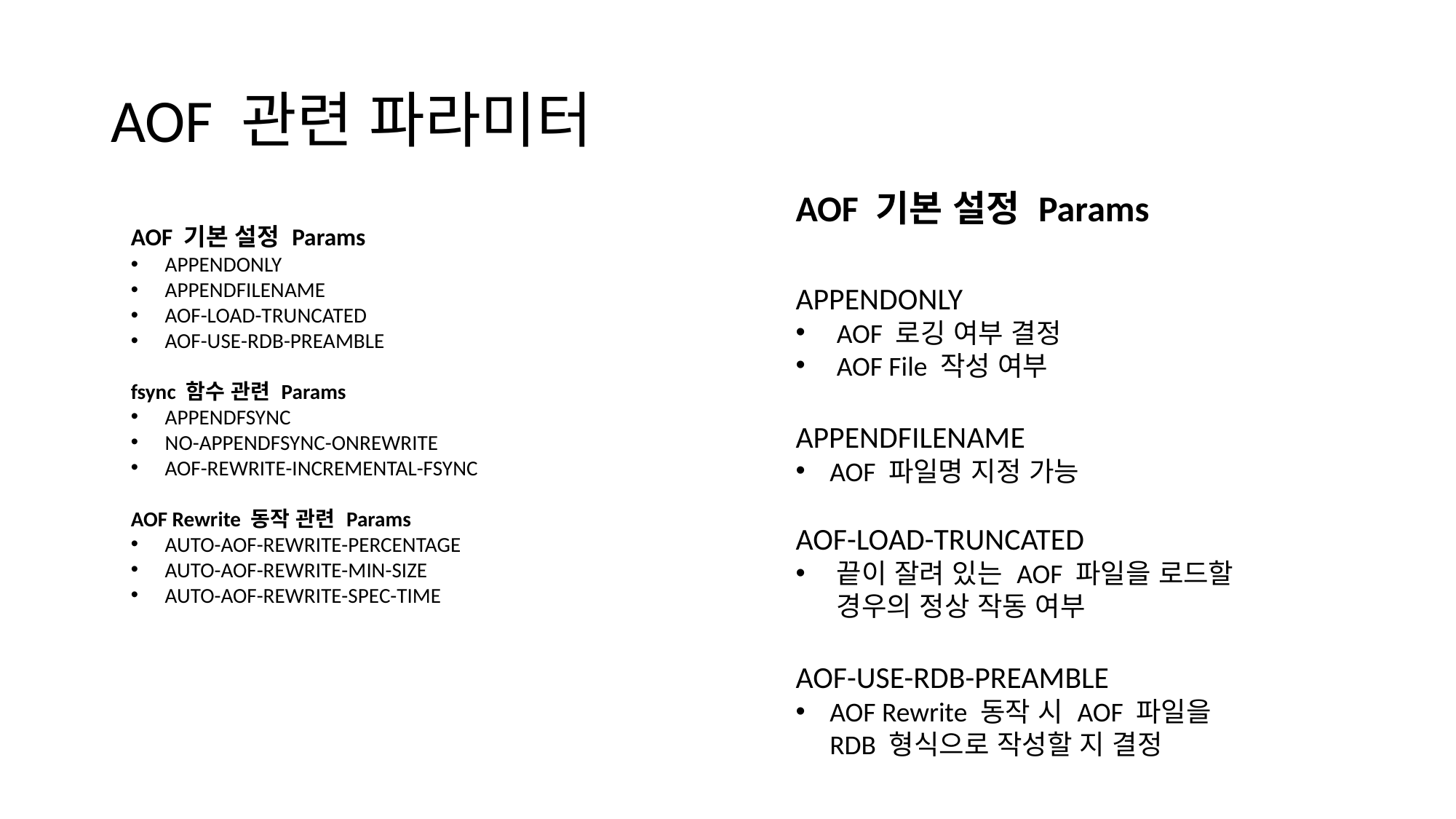

# AOF 관련 파라미터
AOF 기본 설정 Params
AOF 기본 설정 Params
APPENDONLY
APPENDFILENAME
AOF-LOAD-TRUNCATED
AOF-USE-RDB-PREAMBLE

fsync 함수 관련 Params
APPENDFSYNC
NO-APPENDFSYNC-ONREWRITE
AOF-REWRITE-INCREMENTAL-FSYNC

AOF Rewrite 동작 관련 Params
AUTO-AOF-REWRITE-PERCENTAGE
AUTO-AOF-REWRITE-MIN-SIZE
AUTO-AOF-REWRITE-SPEC-TIME

APPENDONLY
AOF 로깅 여부 결정
AOF File 작성 여부

APPENDFILENAME
AOF 파일명 지정 가능

AOF-LOAD-TRUNCATED
끝이 잘려 있는 AOF 파일을 로드할 경우의 정상 작동 여부

AOF-USE-RDB-PREAMBLE
AOF Rewrite 동작 시 AOF 파일을 RDB 형식으로 작성할 지 결정